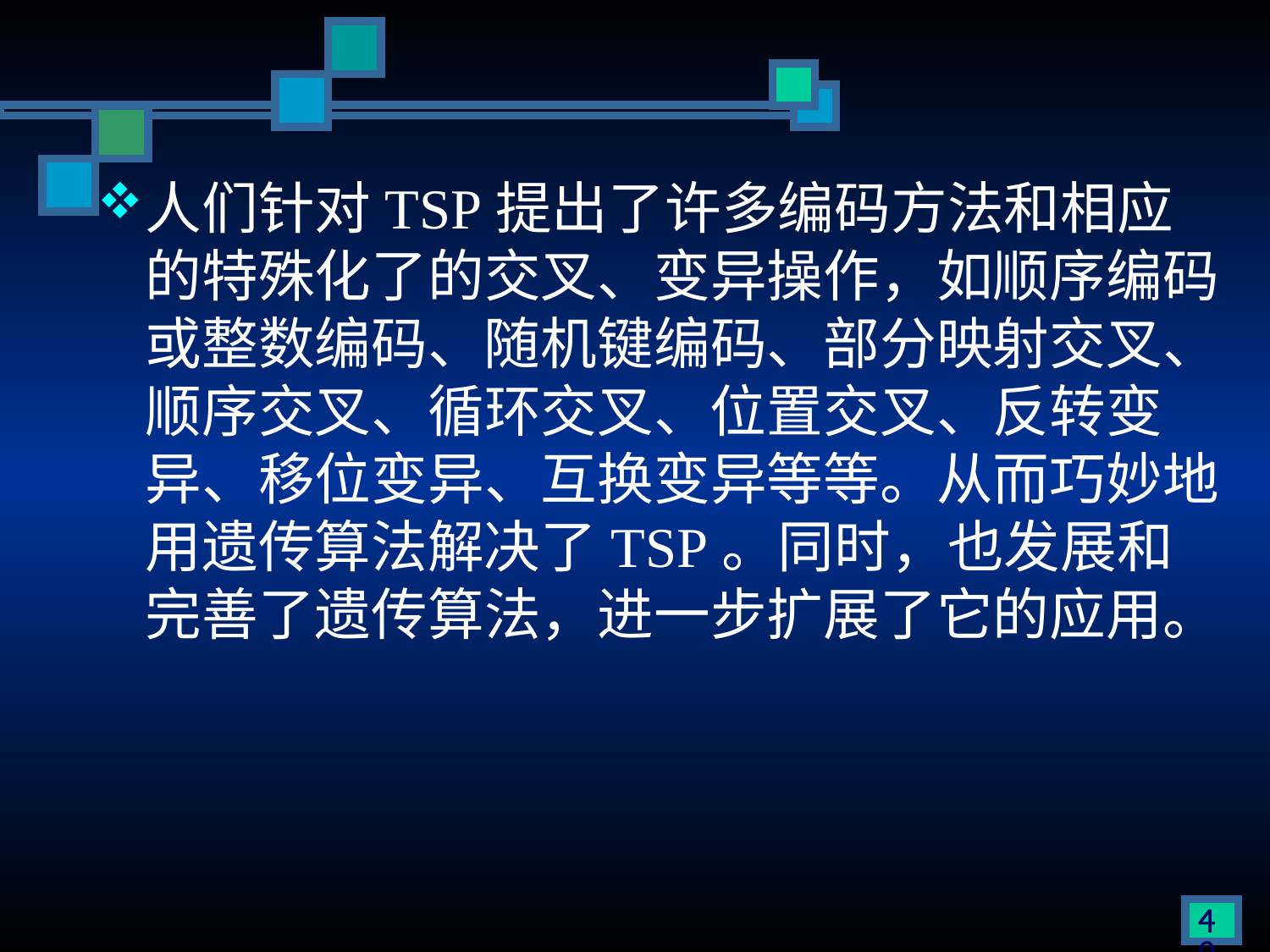

人们针对TSP提出了许多编码方法和相应的特殊化了的交叉、变异操作，如顺序编码或整数编码、随机键编码、部分映射交叉、顺序交叉、循环交叉、位置交叉、反转变异、移位变异、互换变异等等。从而巧妙地用遗传算法解决了TSP。同时，也发展和完善了遗传算法，进一步扩展了它的应用。
40